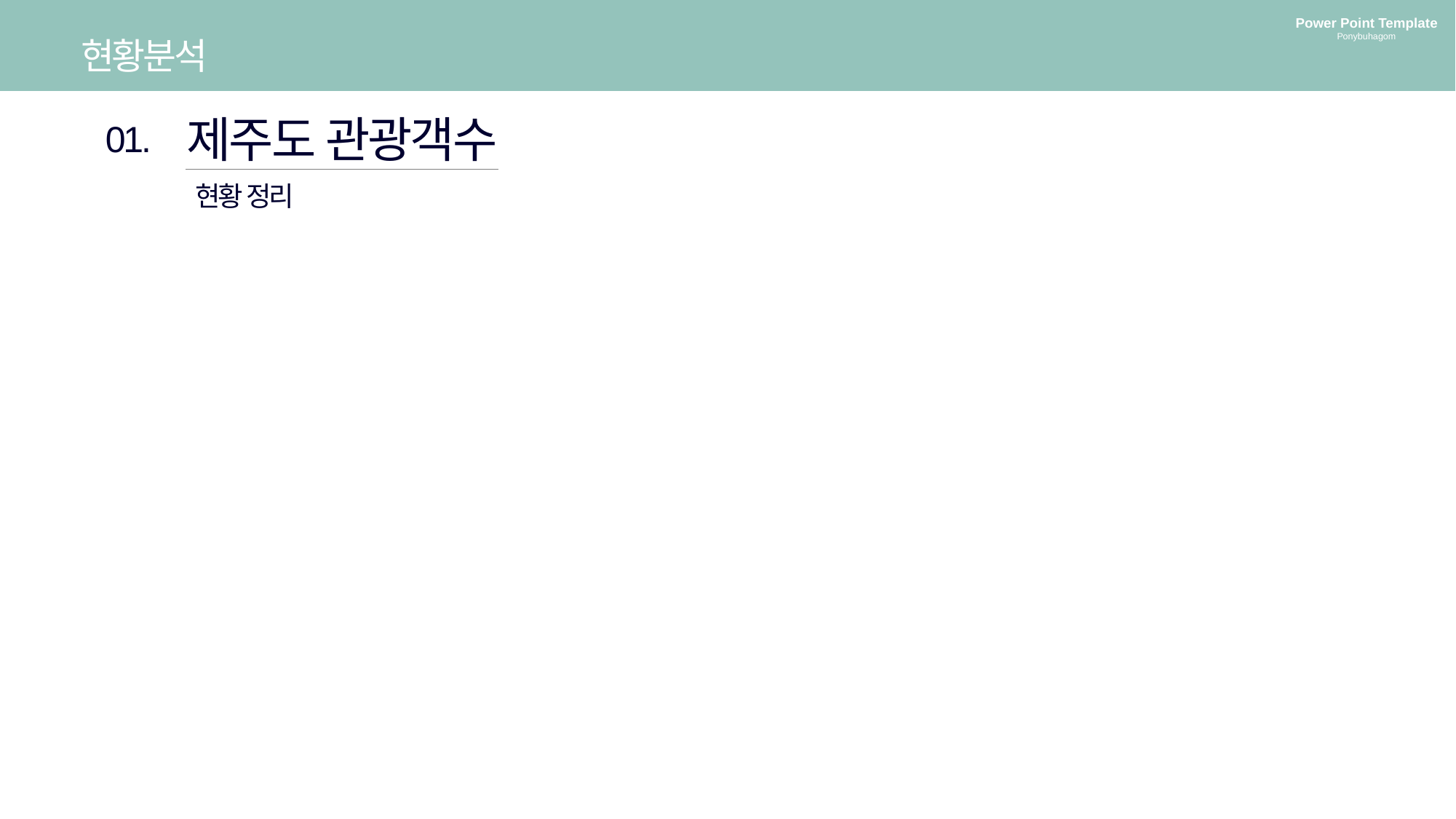

Power Point Template
Ponybuhagom
현황분석
제주도 관광객수
01.
현황 정리